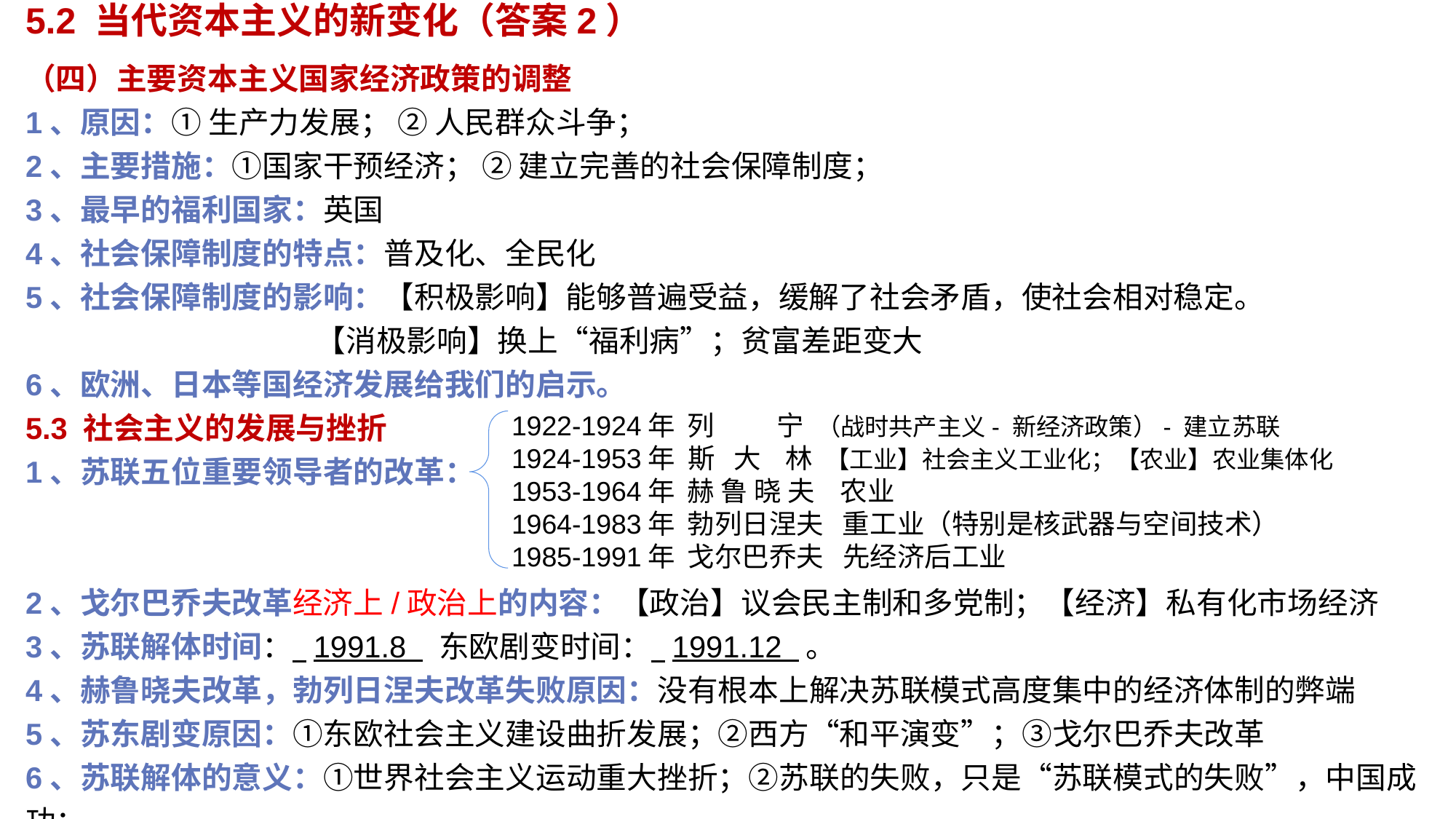

5.2 当代资本主义的新变化（答案2）
（四）主要资本主义国家经济政策的调整
1、原因：① 生产力发展； ② 人民群众斗争；
2、主要措施：①国家干预经济； ② 建立完善的社会保障制度；
3、最早的福利国家：英国
4、社会保障制度的特点：普及化、全民化
5、社会保障制度的影响：【积极影响】能够普遍受益，缓解了社会矛盾，使社会相对稳定。
                                          【消极影响】换上“福利病”；贫富差距变大
6、欧洲、日本等国经济发展给我们的启示。
5.3 社会主义的发展与挫折
1、苏联五位重要领导者的改革：

2、戈尔巴乔夫改革经济上/政治上的内容：【政治】议会民主制和多党制；【经济】私有化市场经济
3、苏联解体时间：  1991.8   东欧剧变时间：  1991.12  。
4、赫鲁晓夫改革，勃列日涅夫改革失败原因：没有根本上解决苏联模式高度集中的经济体制的弊端
5、苏东剧变原因：①东欧社会主义建设曲折发展；②西方“和平演变”；③戈尔巴乔夫改革
6、苏联解体的意义：①世界社会主义运动重大挫折；②苏联的失败，只是“苏联模式的失败”，中国成功；
1922-1924年  列          宁  （战时共产主义- 新经济政策）- 建立苏联
1924-1953年  斯   大    林  【工业】社会主义工业化；【农业】农业集体化
1953-1964年  赫 鲁 晓 夫    农业
1964-1983年  勃列日涅夫   重工业（特别是核武器与空间技术）
1985-1991年  戈尔巴乔夫   先经济后工业